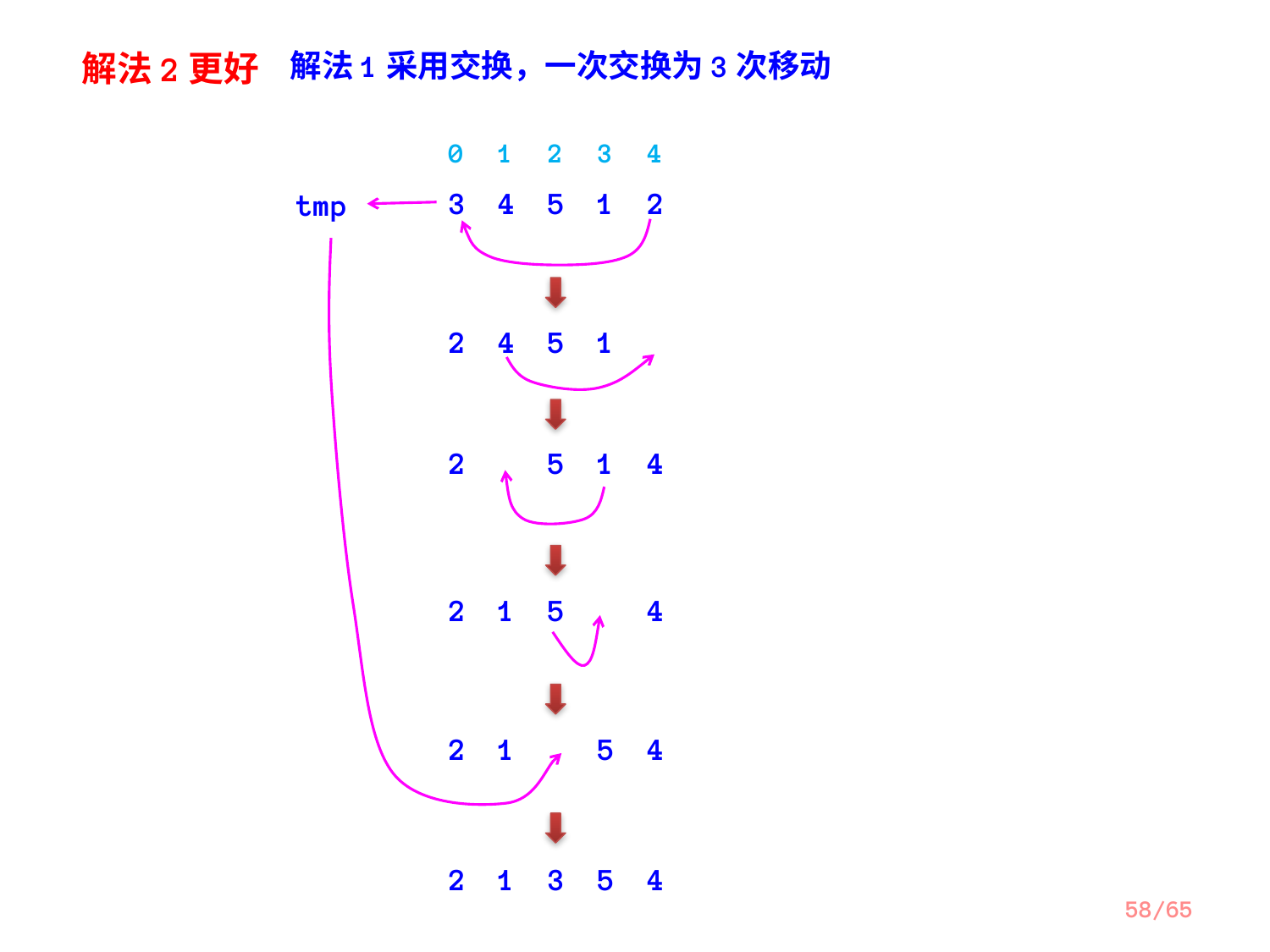

解法2更好
解法1采用交换，一次交换为3次移动
0
1
2
3
4
3
4
5
1
2
tmp

2
4
5
1

2
5
1
4

2
1
5
4

2
1
5
4

2
1
3
5
4
58/65